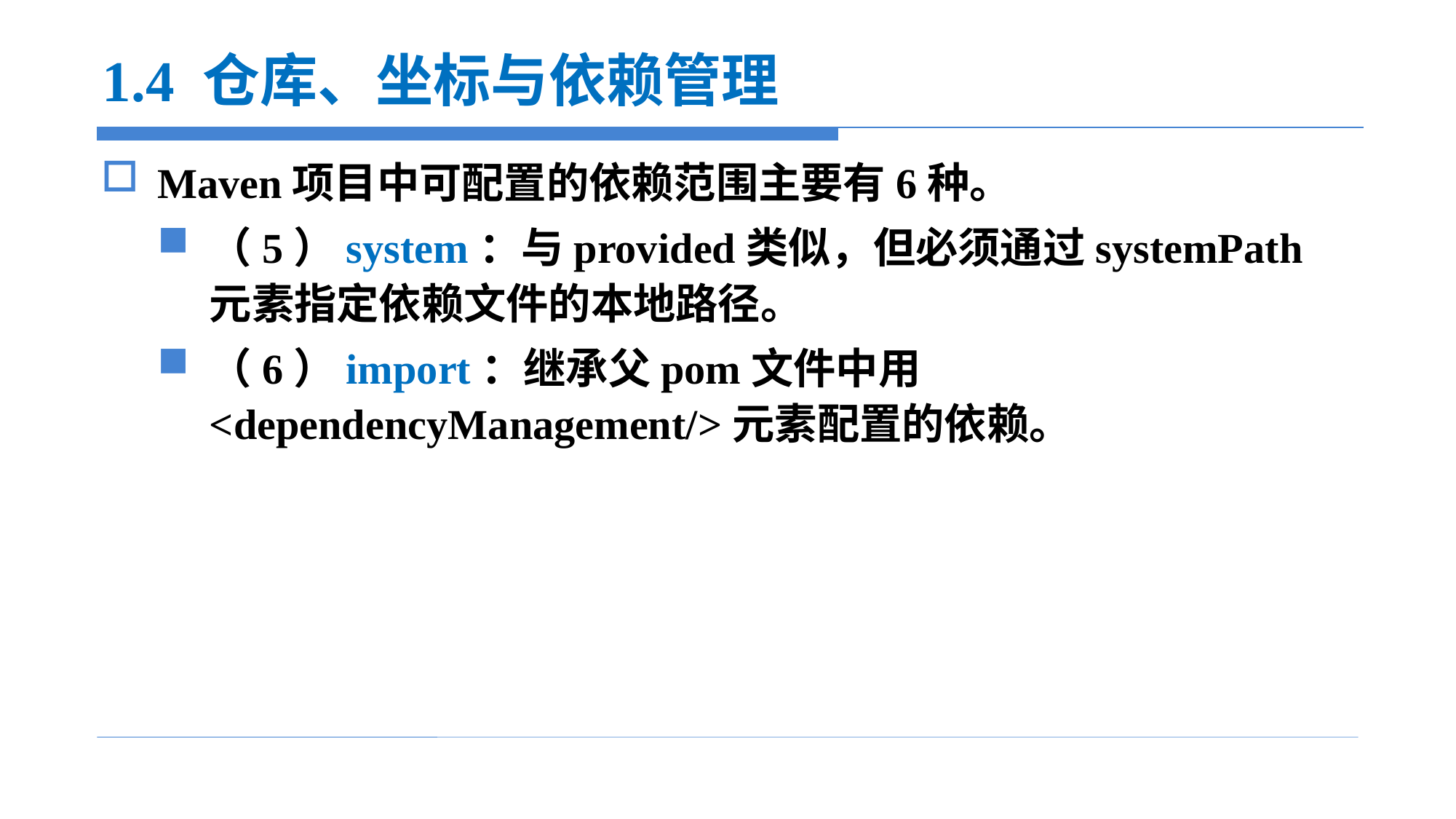

# 1.4 仓库、坐标与依赖管理
Maven项目中可配置的依赖范围主要有6种。
（5）system：与provided类似，但必须通过systemPath元素指定依赖文件的本地路径。
（6）import：继承父pom文件中用<dependencyManagement/>元素配置的依赖。
49